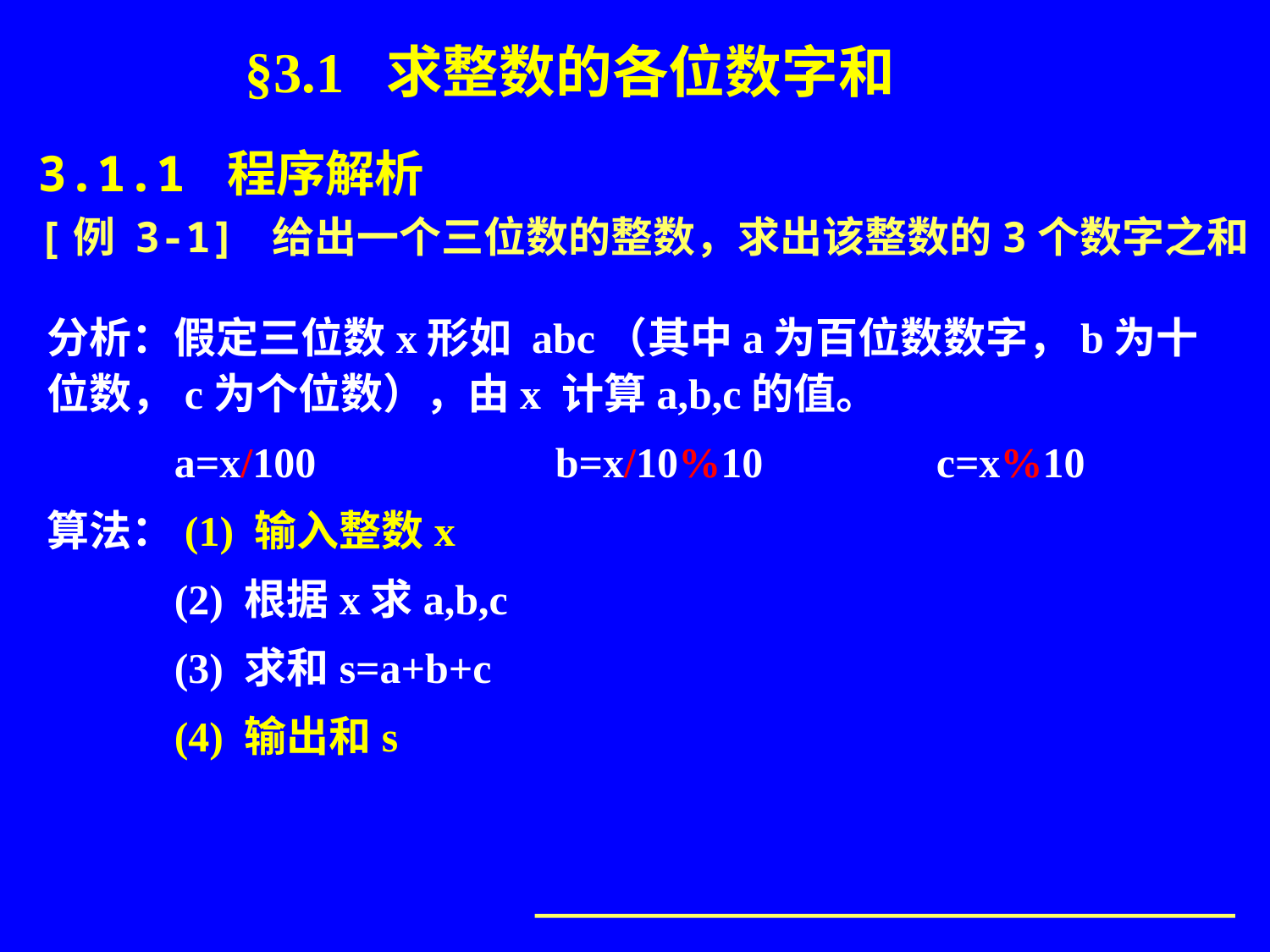

§3.1  求整数的各位数字和
3.1.1 程序解析
[例 3-1] 给出一个三位数的整数，求出该整数的3个数字之和
分析：假定三位数x形如 abc（其中a为百位数数字，b为十位数，c为个位数），由x 计算a,b,c的值。
	a=x/100		b=x/10%10		c=x%10
算法：(1) 输入整数x
	(2) 根据x求a,b,c
	(3) 求和s=a+b+c
	(4) 输出和s